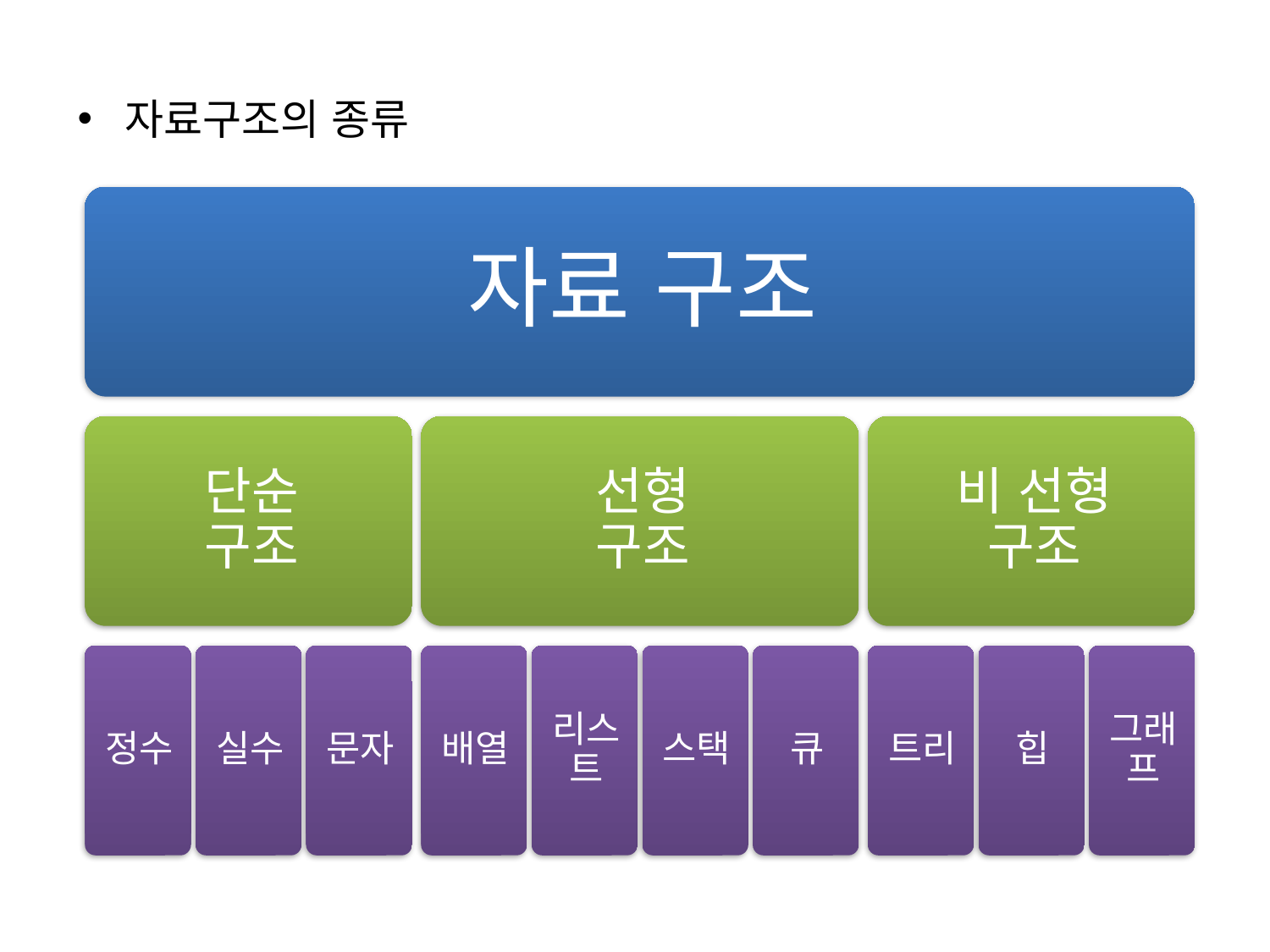

자료구조의 종류

자료 구조
단순
구조
정수
실수
문자
선형
구조
배열
리스트
스택
큐
비 선형
구조
트리
힙
그래프